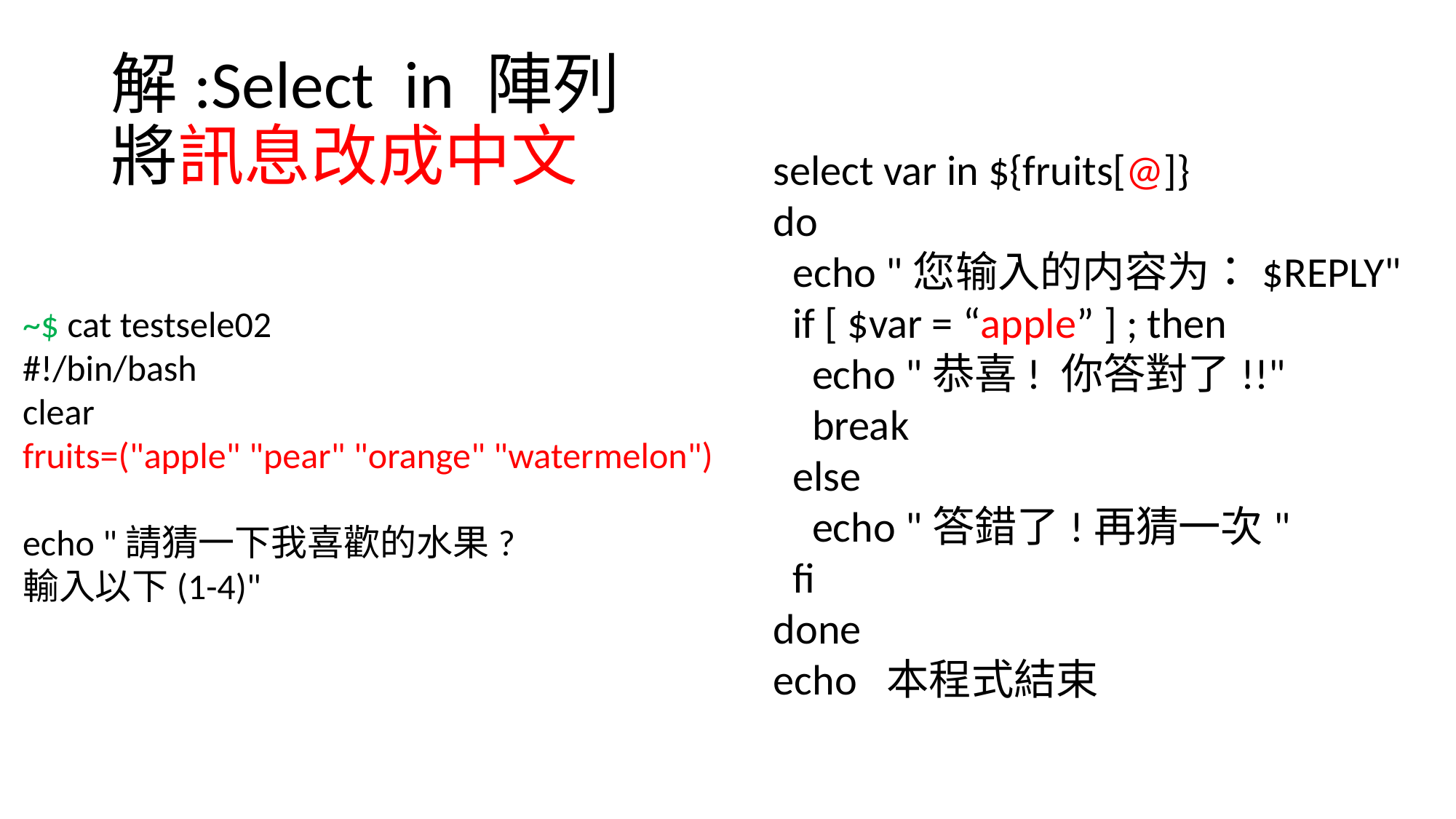

# 解:Select  in 陣列 將訊息改成中文
select var in ${fruits[@]}
do
  echo "您输入的内容为：$REPLY"
  if [ $var = “apple” ] ; then
    echo "恭喜! 你答對了!!"
    break
  else
    echo "答錯了!再猜一次"
  fi
done
echo  本程式結束

~$ cat testsele02
#!/bin/bash
clear
fruits=("apple" "pear" "orange" "watermelon")

echo "請猜一下我喜歡的水果?
輸入以下(1-4)"